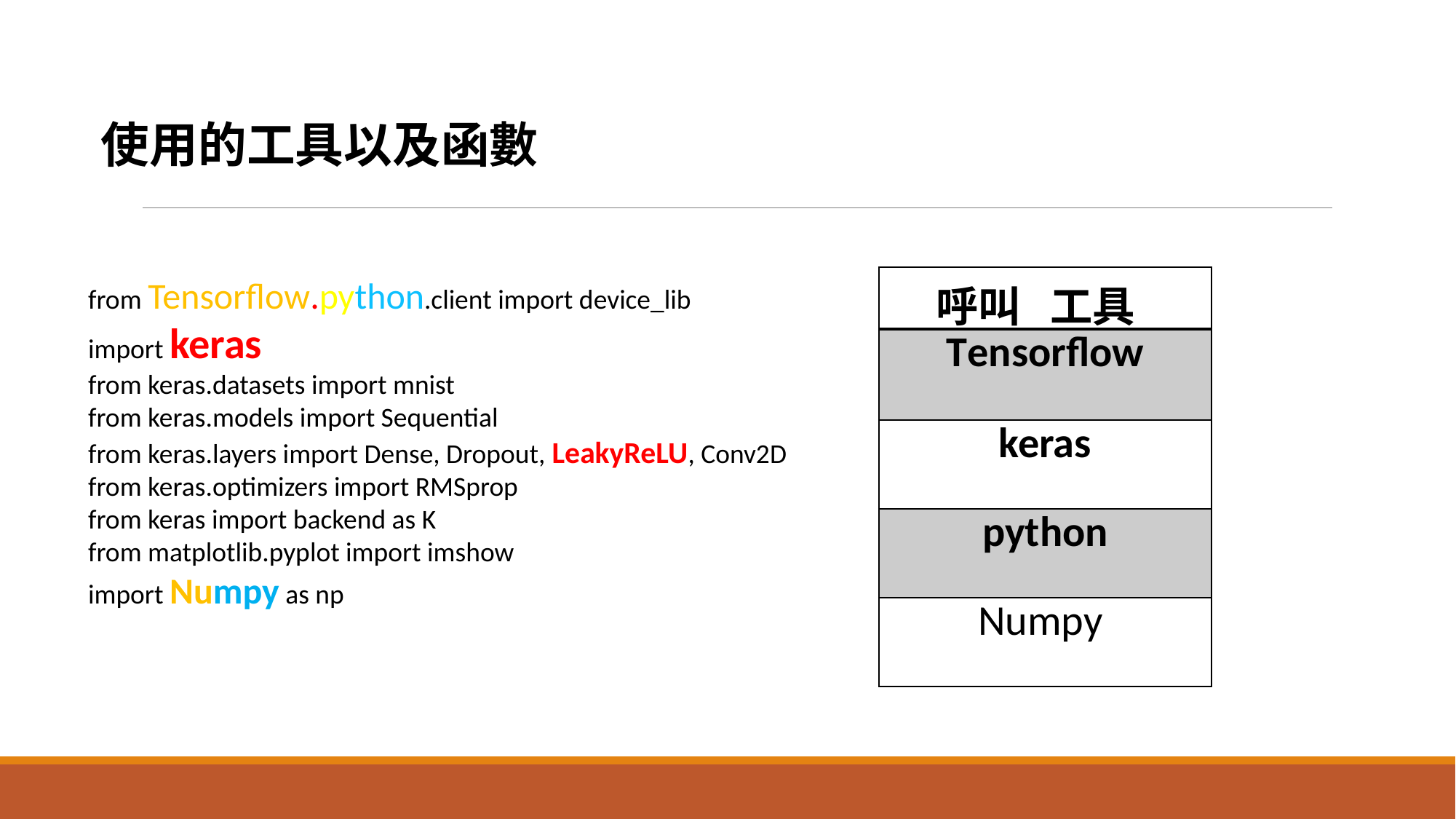

使用的工具以及函數
from Tensorflow.python.client import device_lib
import keras
from keras.datasets import mnist
from keras.models import Sequential
from keras.layers import Dense, Dropout, LeakyReLU, Conv2D
from keras.optimizers import RMSprop
from keras import backend as K
from matplotlib.pyplot import imshow
import Numpy as np
| 呼叫 工具 |
| --- |
| Tensorflow |
| keras |
| python |
| Numpy |